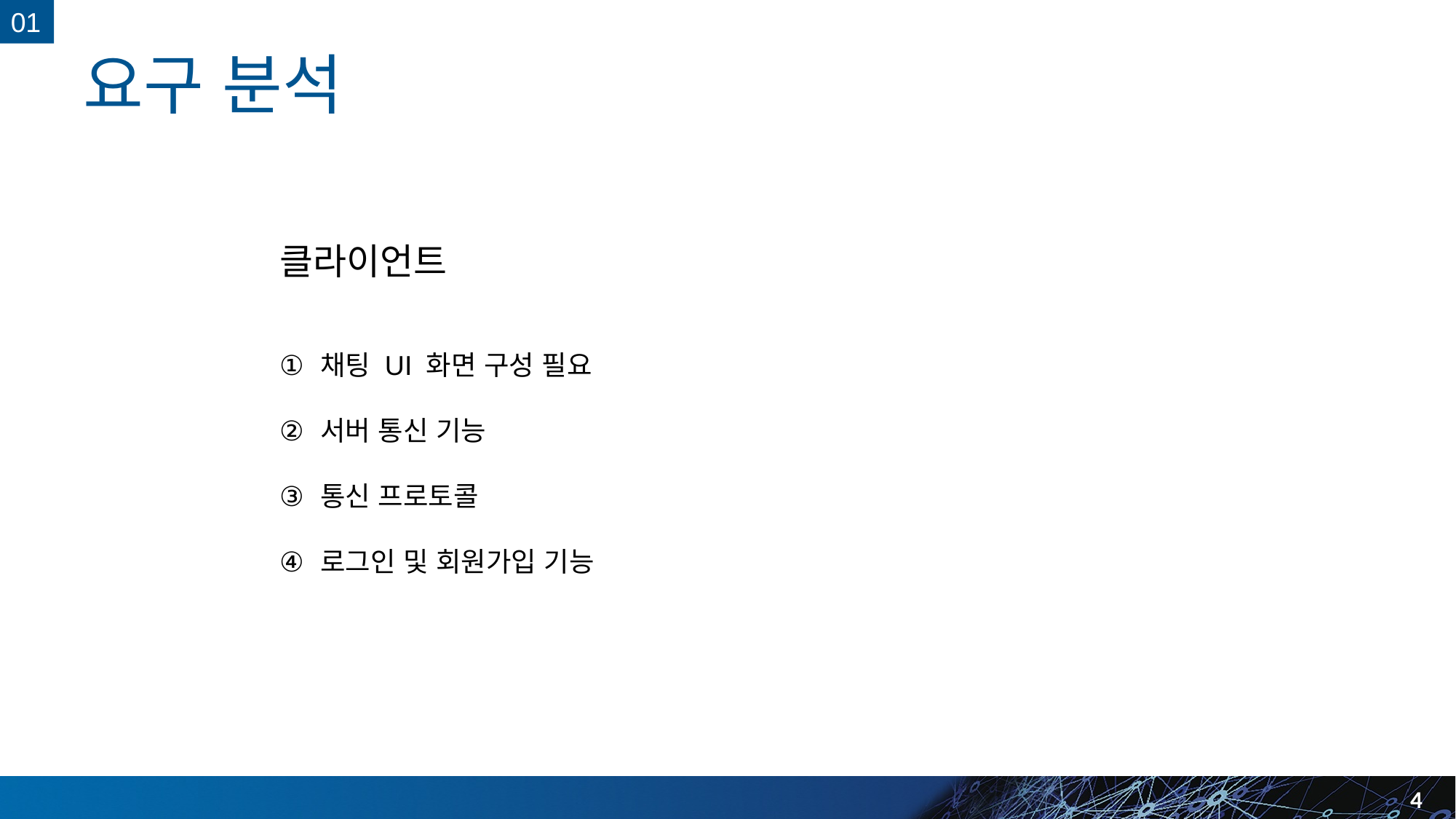

01
# 요구 분석
클라이언트

채팅 UI 화면 구성 필요

서버 통신 기능

통신 프로토콜

로그인 및 회원가입 기능
4